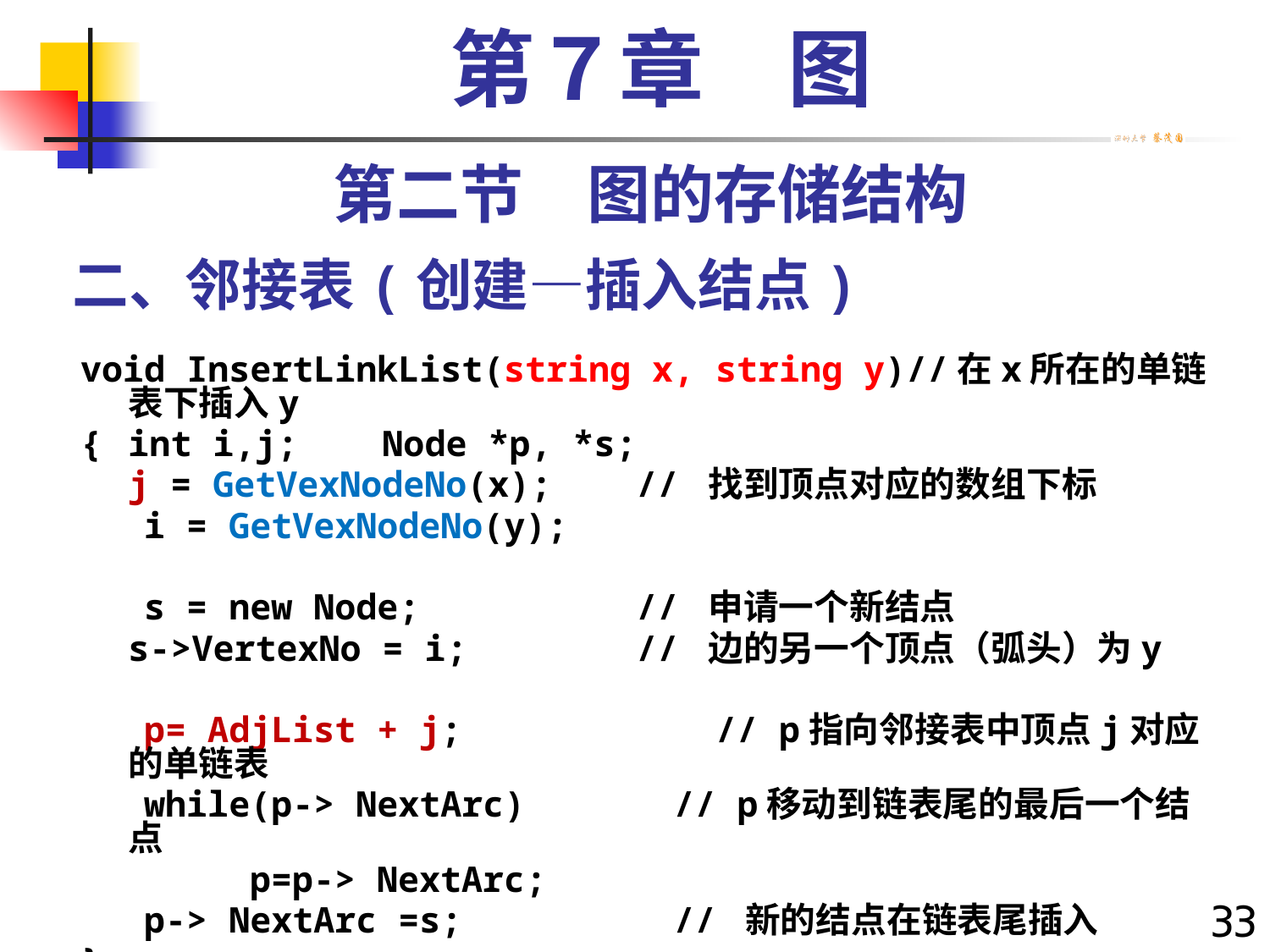

第７章　图
第二节　图的存储结构
# 二、邻接表(创建—插入结点)
void InsertLinkList(string x, string y)//在x所在的单链表下插入y
{	int i,j;	Node *p, *s;
	j = GetVexNodeNo(x);	// 找到顶点对应的数组下标
   i = GetVexNodeNo(y);

   s = new Node;		// 申请一个新结点
	s->VertexNo = i;		// 边的另一个顶点（弧头）为y

   p= AdjList + j;            // p指向邻接表中顶点j对应的单链表
   while(p-> NextArc)       // p移动到链表尾的最后一个结点
        p=p-> NextArc;
   p-> NextArc =s;          // 新的结点在链表尾插入
}
33